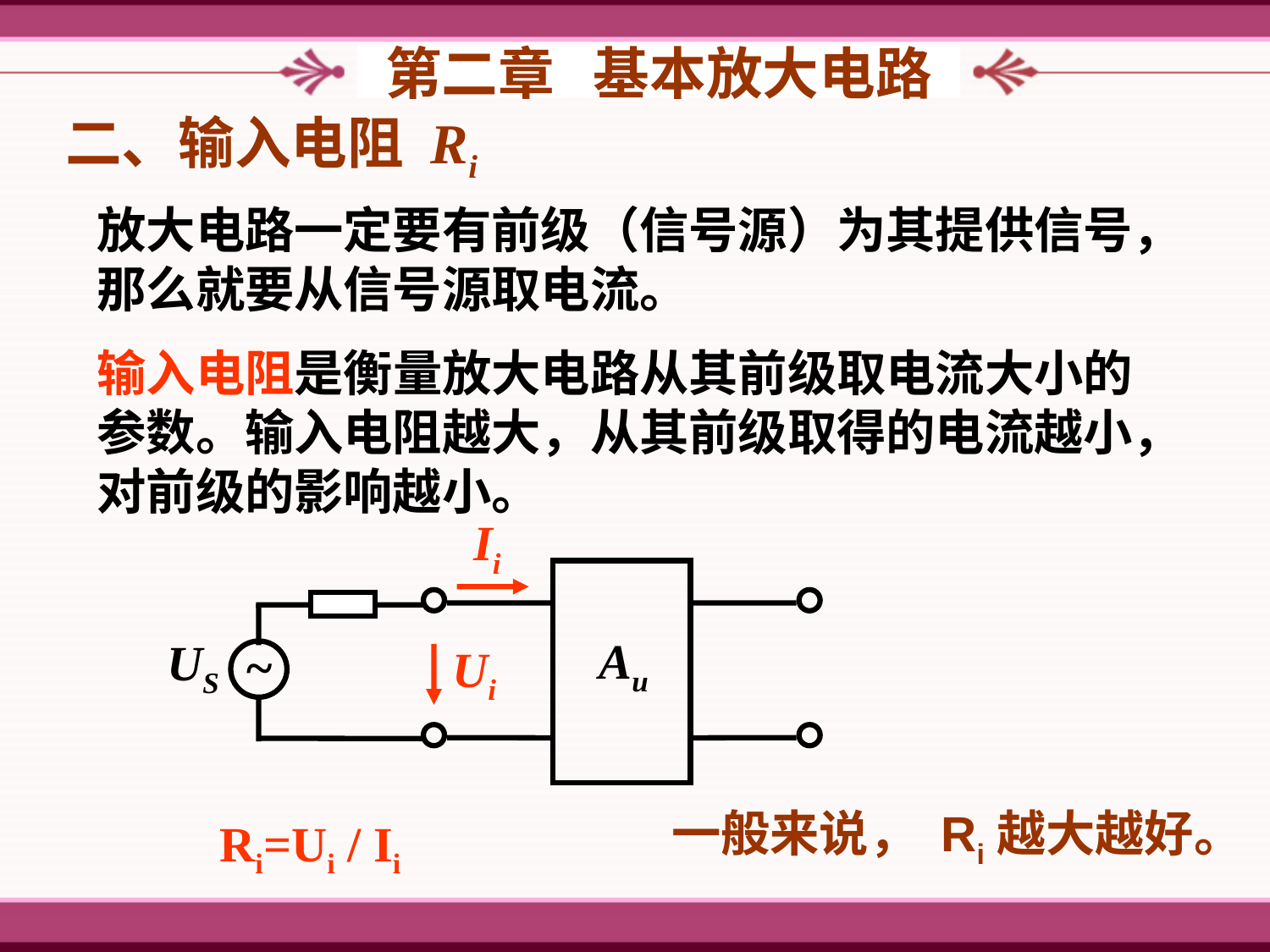

第二章   基本放大电路
二、输入电阻 Ri
放大电路一定要有前级（信号源）为其提供信号，那么就要从信号源取电流。
输入电阻是衡量放大电路从其前级取电流大小的参数。输入电阻越大，从其前级取得的电流越小，对前级的影响越小。
Ii

Au

~

US
Ui

一般来说， Ri越大越好。
Ri=Ui / Ii